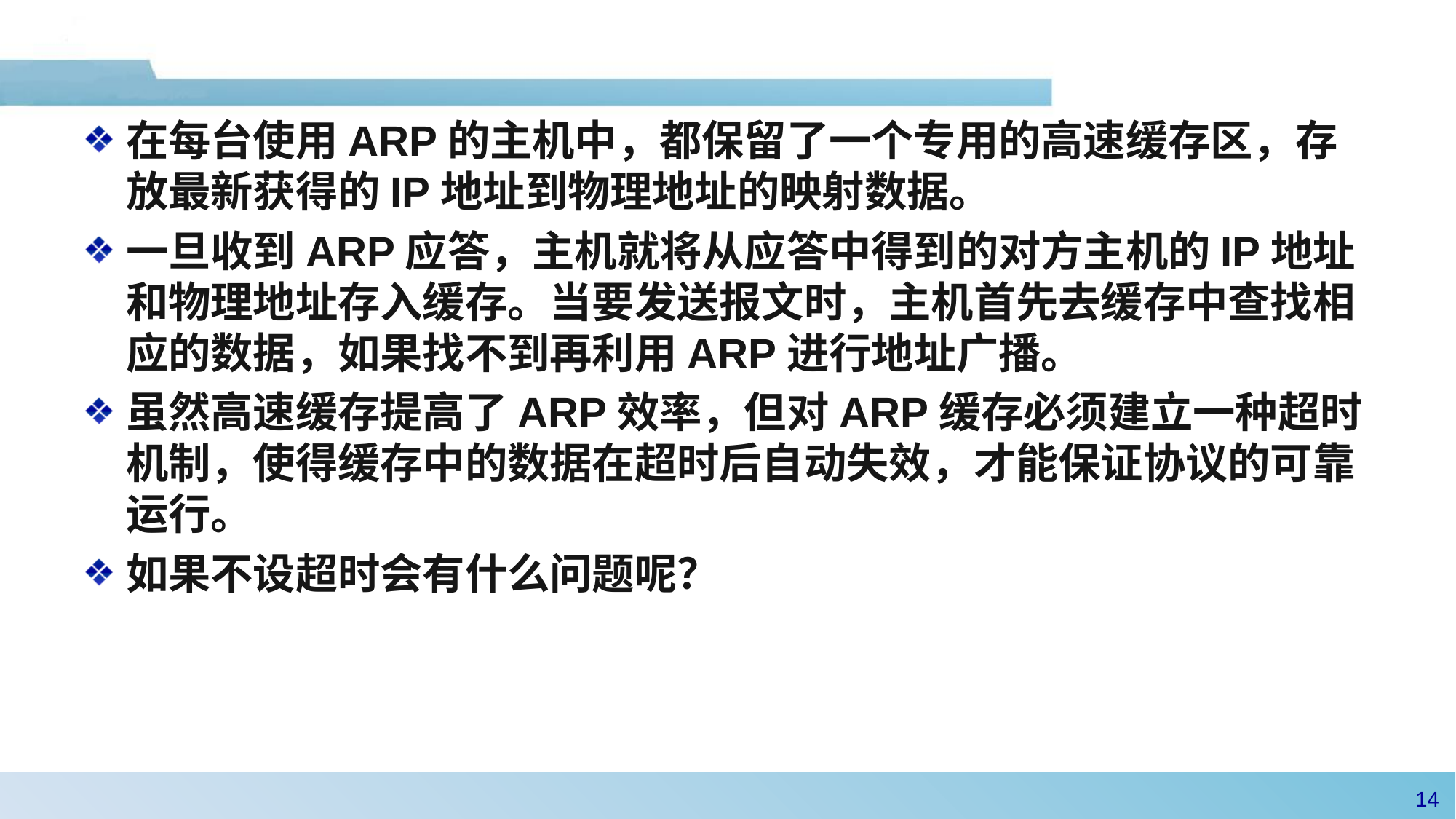

在每台使用ARP的主机中，都保留了一个专用的高速缓存区，存放最新获得的IP地址到物理地址的映射数据。
一旦收到ARP应答，主机就将从应答中得到的对方主机的IP地址和物理地址存入缓存。当要发送报文时，主机首先去缓存中查找相应的数据，如果找不到再利用ARP进行地址广播。
虽然高速缓存提高了ARP效率，但对ARP缓存必须建立一种超时机制，使得缓存中的数据在超时后自动失效，才能保证协议的可靠运行。
如果不设超时会有什么问题呢？
14